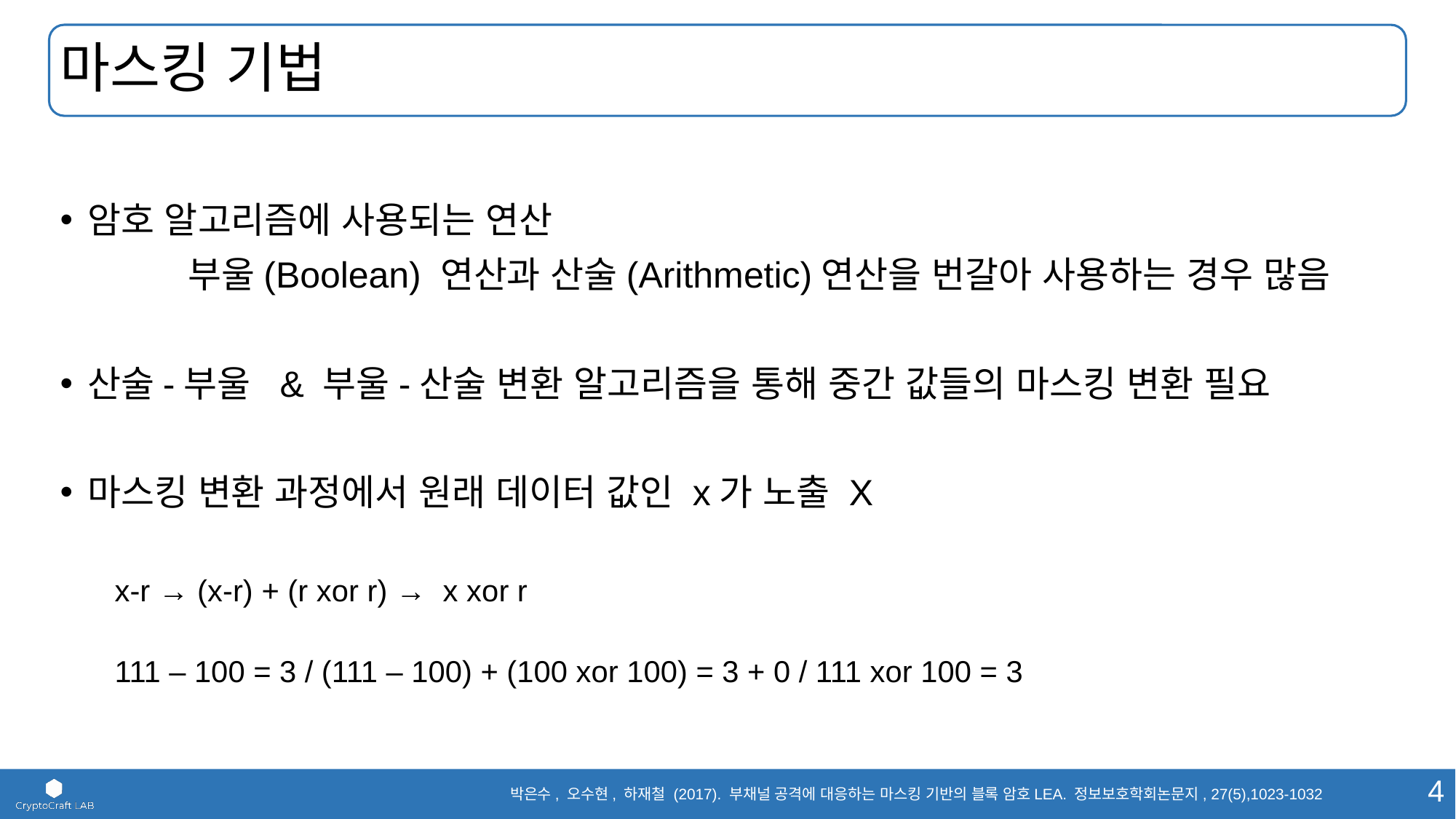

# 마스킹 기법

암호 알고리즘에 사용되는 연산
	 부울(Boolean) 연산과 산술(Arithmetic)연산을 번갈아 사용하는 경우 많음

산술-부울  & 부울-산술 변환 알고리즘을 통해 중간 값들의 마스킹 변환 필요

마스킹 변환 과정에서 원래 데이터 값인 x가 노출 X

x-r → (x-r) + (r xor r) →  x xor r

111 – 100 = 3 / (111 – 100) + (100 xor 100) = 3 + 0 / 111 xor 100 = 3

박은수, 오수현, 하재철 (2017). 부채널 공격에 대응하는 마스킹 기반의 블록 암호LEA. 정보보호학회논문지, 27(5),1023-1032